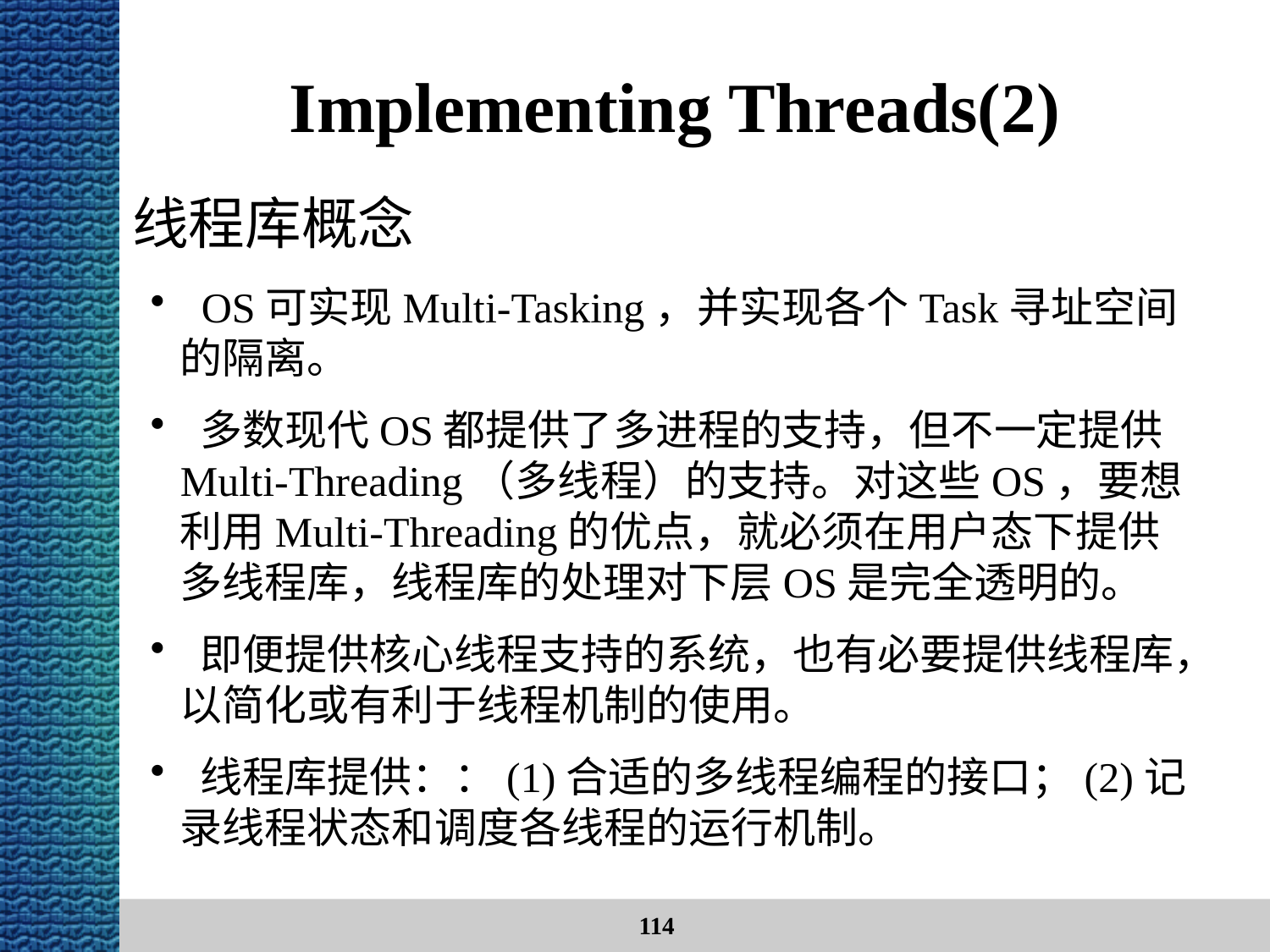

# Implementing Threads(2)
线程库概念
  OS可实现Multi-Tasking，并实现各个Task寻址空间的隔离。
 多数现代OS都提供了多进程的支持，但不一定提供Multi-Threading（多线程）的支持。对这些OS，要想利用Multi-Threading的优点，就必须在用户态下提供多线程库，线程库的处理对下层OS是完全透明的。
 即便提供核心线程支持的系统，也有必要提供线程库，以简化或有利于线程机制的使用。
 线程库提供：：(1)合适的多线程编程的接口；(2)记录线程状态和调度各线程的运行机制。
114